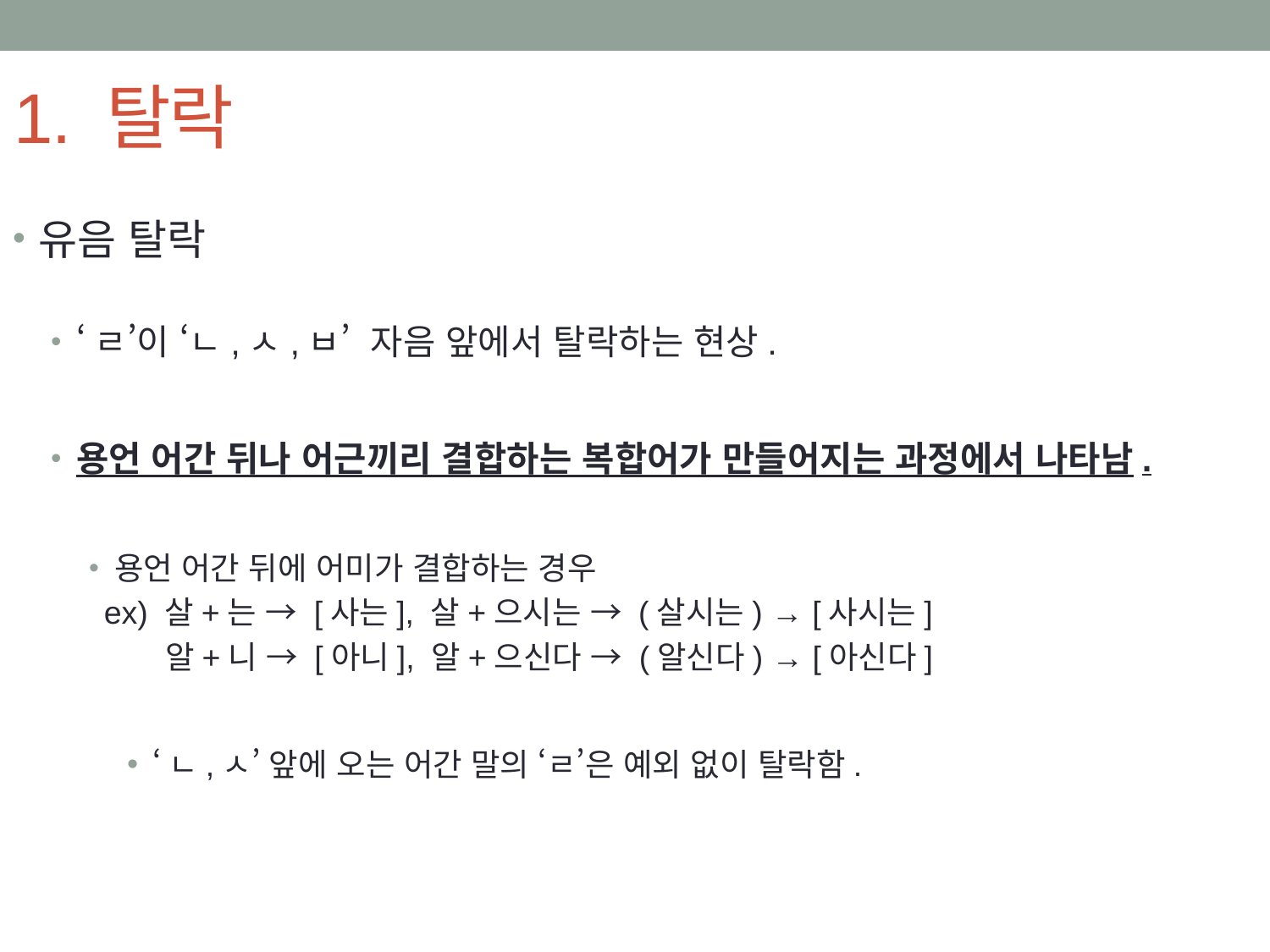

# 1. 탈락
유음 탈락

‘ㄹ’이 ‘ㄴ,ㅅ,ㅂ’  자음 앞에서 탈락하는 현상.

용언 어간 뒤나 어근끼리 결합하는 복합어가 만들어지는 과정에서 나타남.

용언 어간 뒤에 어미가 결합하는 경우
      ex) 살+는 → [사는], 살+으시는 → (살시는) → [사시는]
            알+니 → [아니], 알+으신다 → (알신다) → [아신다]

‘ㄴ,ㅅ’ 앞에 오는 어간 말의 ‘ㄹ’은 예외 없이 탈락함.